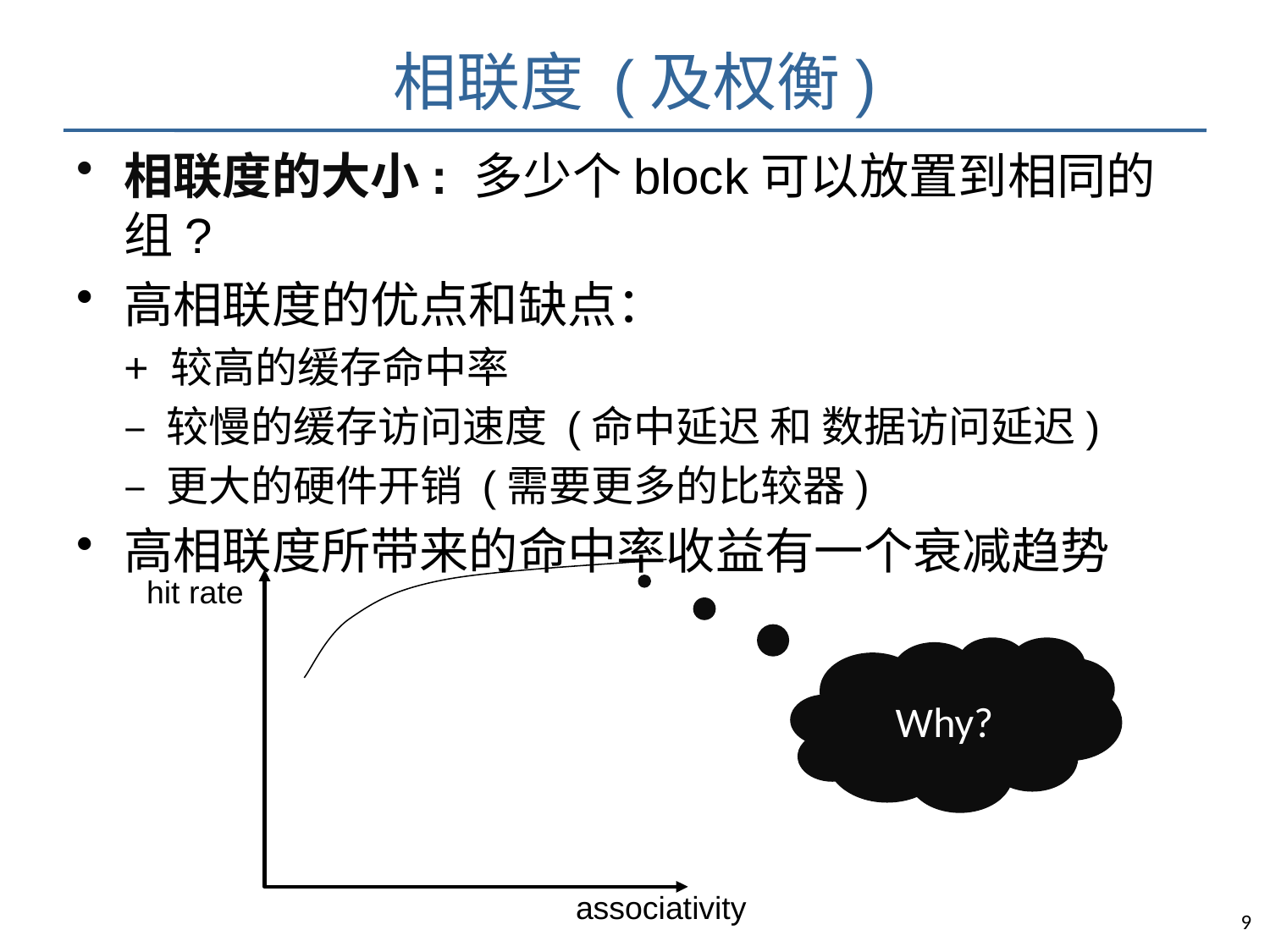

# 相联度 (及权衡)
相联度的大小: 多少个block可以放置到相同的组?
高相联度的优点和缺点：
+ 较高的缓存命中率
– 较慢的缓存访问速度 (命中延迟 和 数据访问延迟)
– 更大的硬件开销 (需要更多的比较器)
高相联度所带来的命中率收益有一个衰减趋势

hit rate

Why?
associativity
9